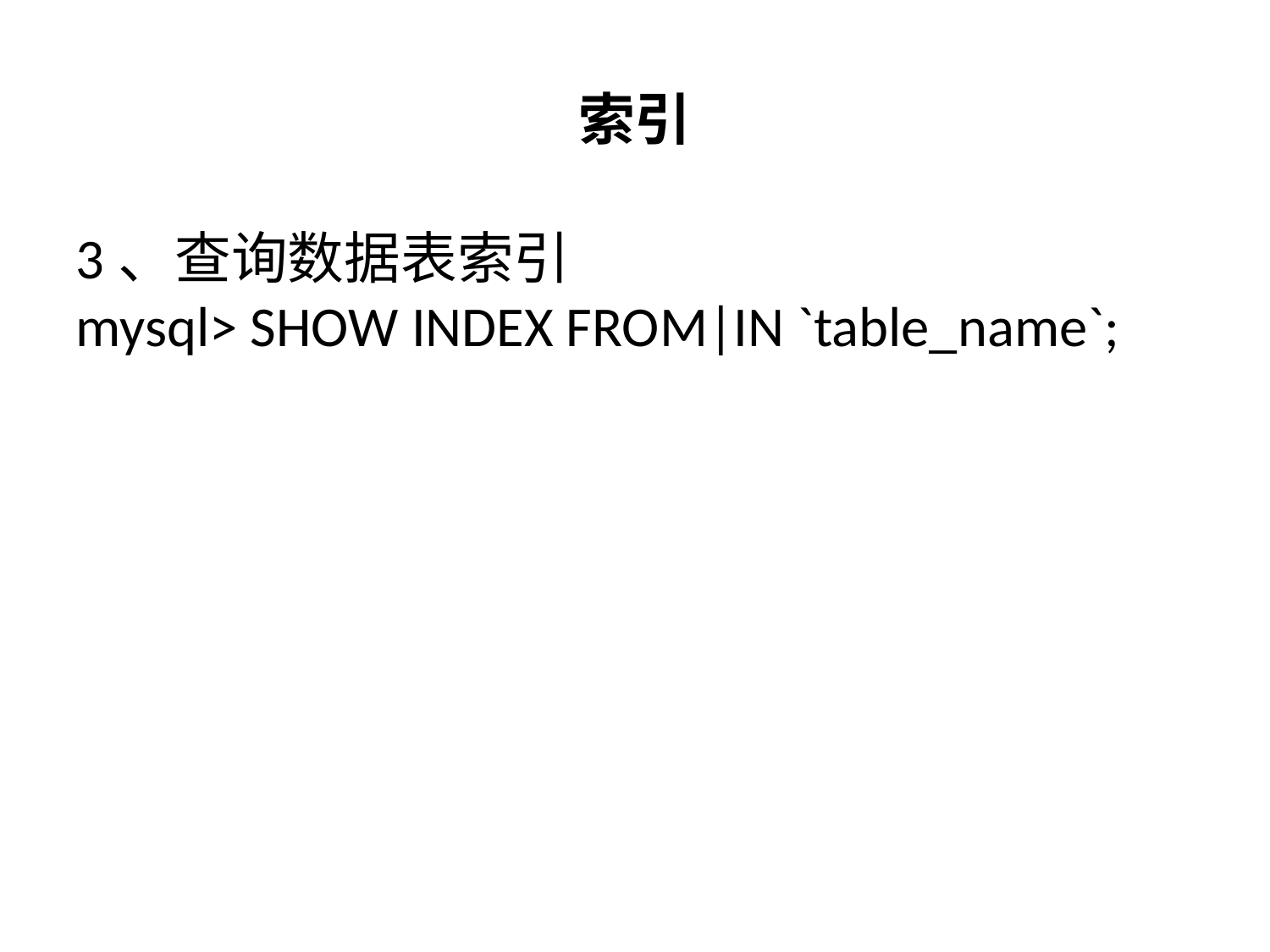

索引
3、查询数据表索引
mysql> SHOW INDEX FROM|IN `table_name`;